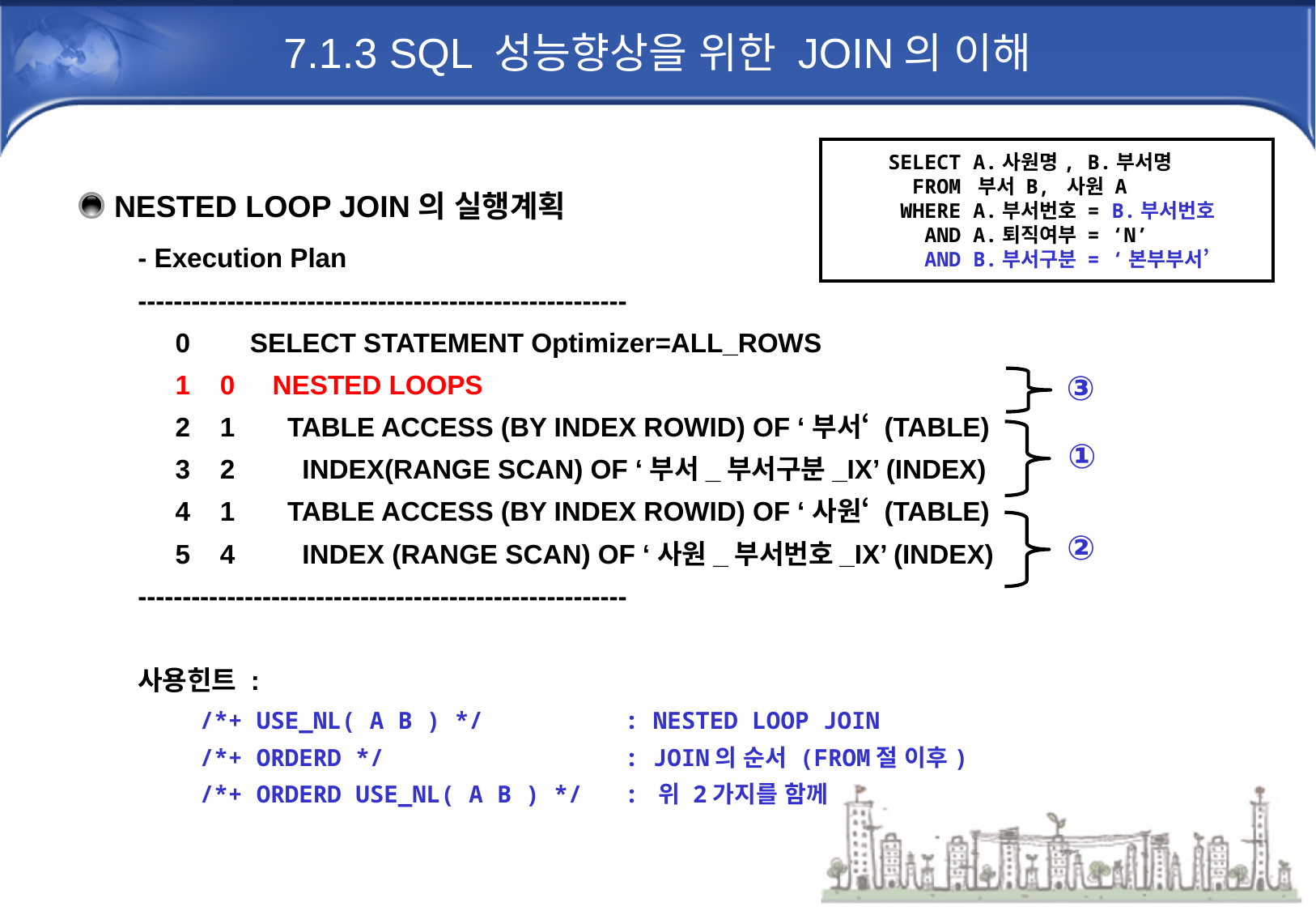

# 7.1.3 SQL 성능향상을 위한 JOIN의 이해
SELECT A.사원명, B.부서명
  FROM 부서 B, 사원 A
 WHERE A.부서번호 = B.부서번호
   AND A.퇴직여부 = ‘N’
   AND B.부서구분 = ‘본부부서’
NESTED LOOP JOIN의 실행계획
- Execution Plan
-------------------------------------------------------
     0        SELECT STATEMENT Optimizer=ALL_ROWS
     1    0     NESTED LOOPS
     2    1       TABLE ACCESS (BY INDEX ROWID) OF ‘부서‘ (TABLE)
     3    2         INDEX(RANGE SCAN) OF ‘부서_부서구분_IX’ (INDEX)
     4    1       TABLE ACCESS (BY INDEX ROWID) OF ‘사원‘ (TABLE)
     5    4         INDEX (RANGE SCAN) OF ‘사원_부서번호_IX’ (INDEX)
-------------------------------------------------------

사용힌트 :
/*+ USE_NL( A B ) */          : NESTED LOOP JOIN
/*+ ORDERD */                 : JOIN의 순서 (FROM절 이후)
/*+ ORDERD USE_NL( A B ) */   : 위 2가지를 함께

③

①

②